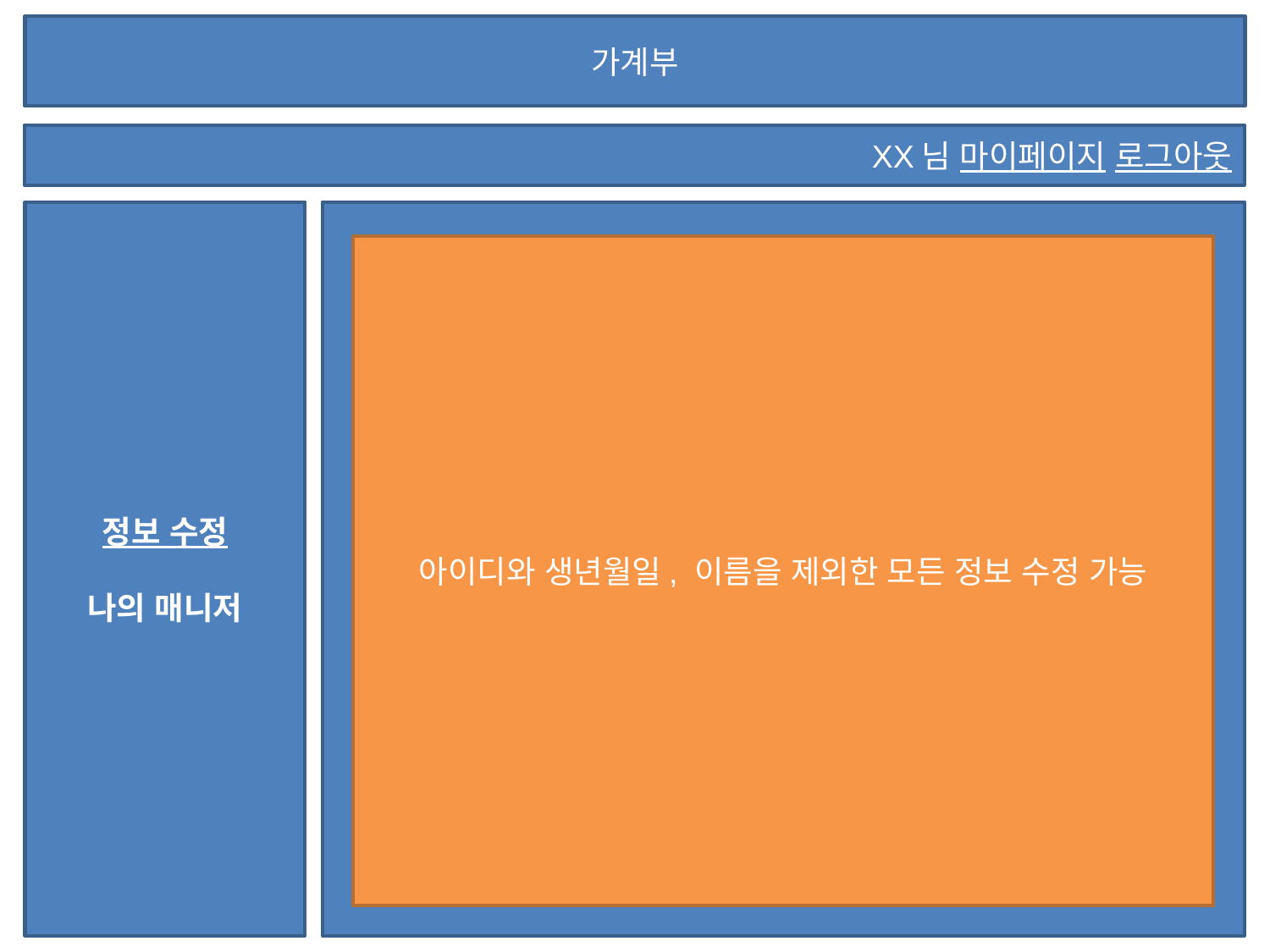

가계부
XX님 마이페이지 로그아웃
정보 수정

나의 매니저

아이디와 생년월일, 이름을 제외한 모든 정보 수정 가능